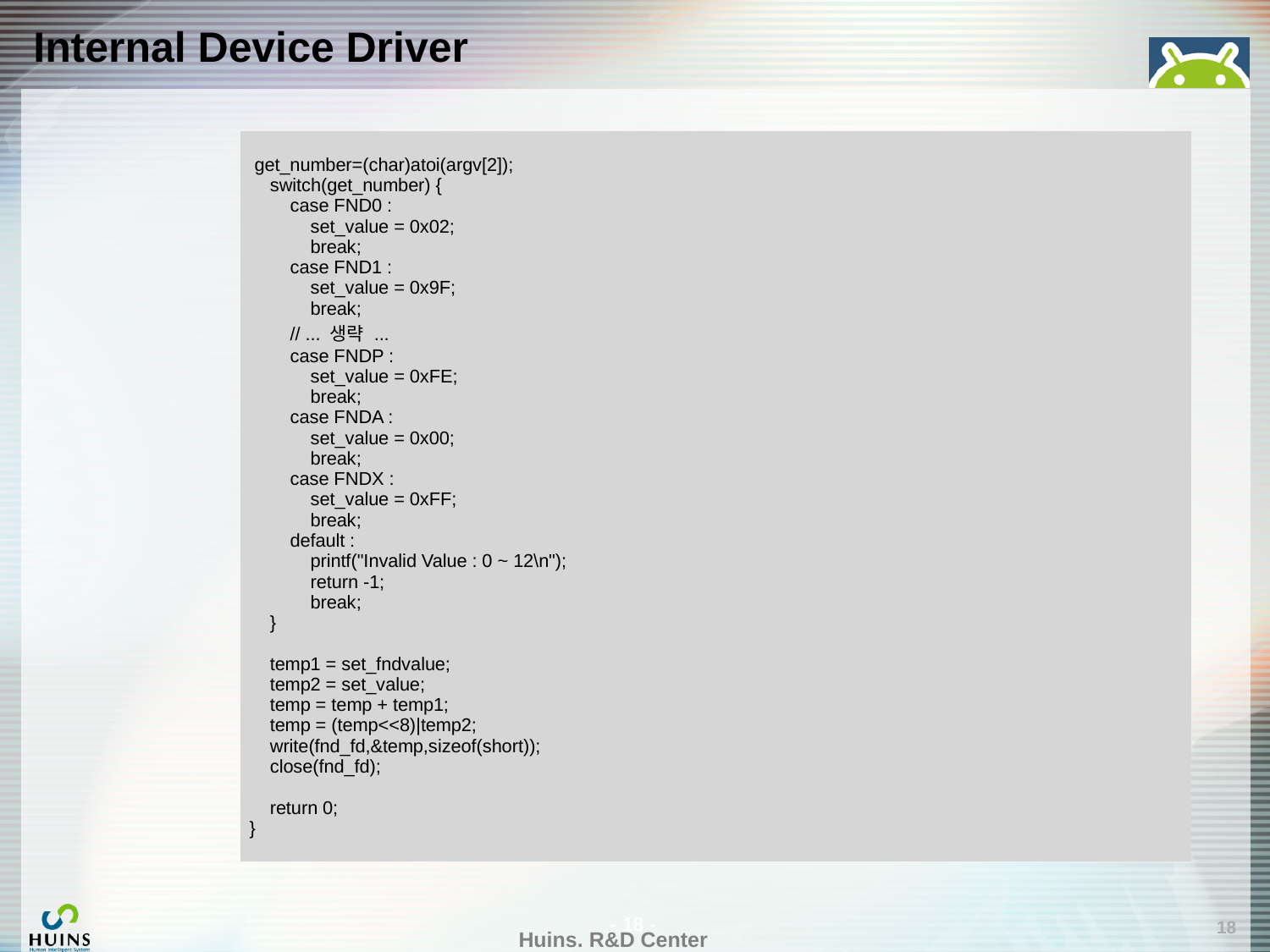

# Internal Device Driver

| get\_number=(char)atoi(argv[2]); switch(get\_number) { case FND0 : set\_value = 0x02; break; case FND1 : set\_value = 0x9F; break; // ... 생략 ... case FNDP : set\_value = 0xFE; break; case FNDA : set\_value = 0x00; break; case FNDX : set\_value = 0xFF; break; default : printf("Invalid Value : 0 ~ 12\n"); return -1; break; } temp1 = set\_fndvalue; temp2 = set\_value; temp = temp + temp1; temp = (temp<<8)|temp2; write(fnd\_fd,&temp,sizeof(short)); close(fnd\_fd); return 0; } |
| --- |
18